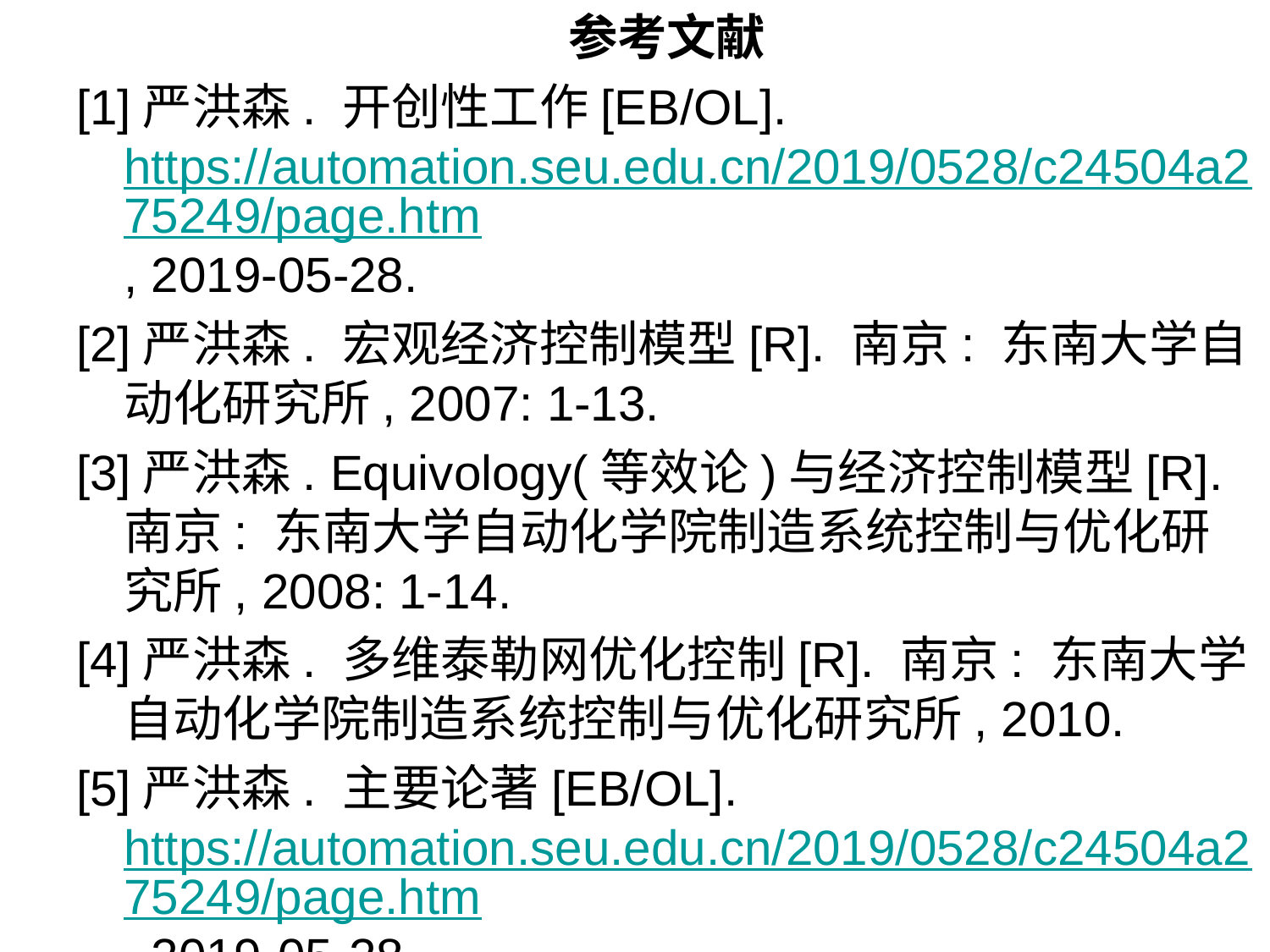

参考文献
[1]严洪森. 开创性工作[EB/OL]. https://automation.seu.edu.cn/2019/0528/c24504a275249/page.htm, 2019-05-28.
[2]严洪森. 宏观经济控制模型[R]. 南京: 东南大学自动化研究所, 2007: 1-13.
[3]严洪森. Equivology(等效论)与经济控制模型[R]. 南京: 东南大学自动化学院制造系统控制与优化研究所, 2008: 1-14.
[4]严洪森. 多维泰勒网优化控制[R]. 南京: 东南大学自动化学院制造系统控制与优化研究所, 2010.
[5]严洪森. 主要论著[EB/OL].     https://automation.seu.edu.cn/2019/0528/c24504a275249/page.htm, 2019-05-28.